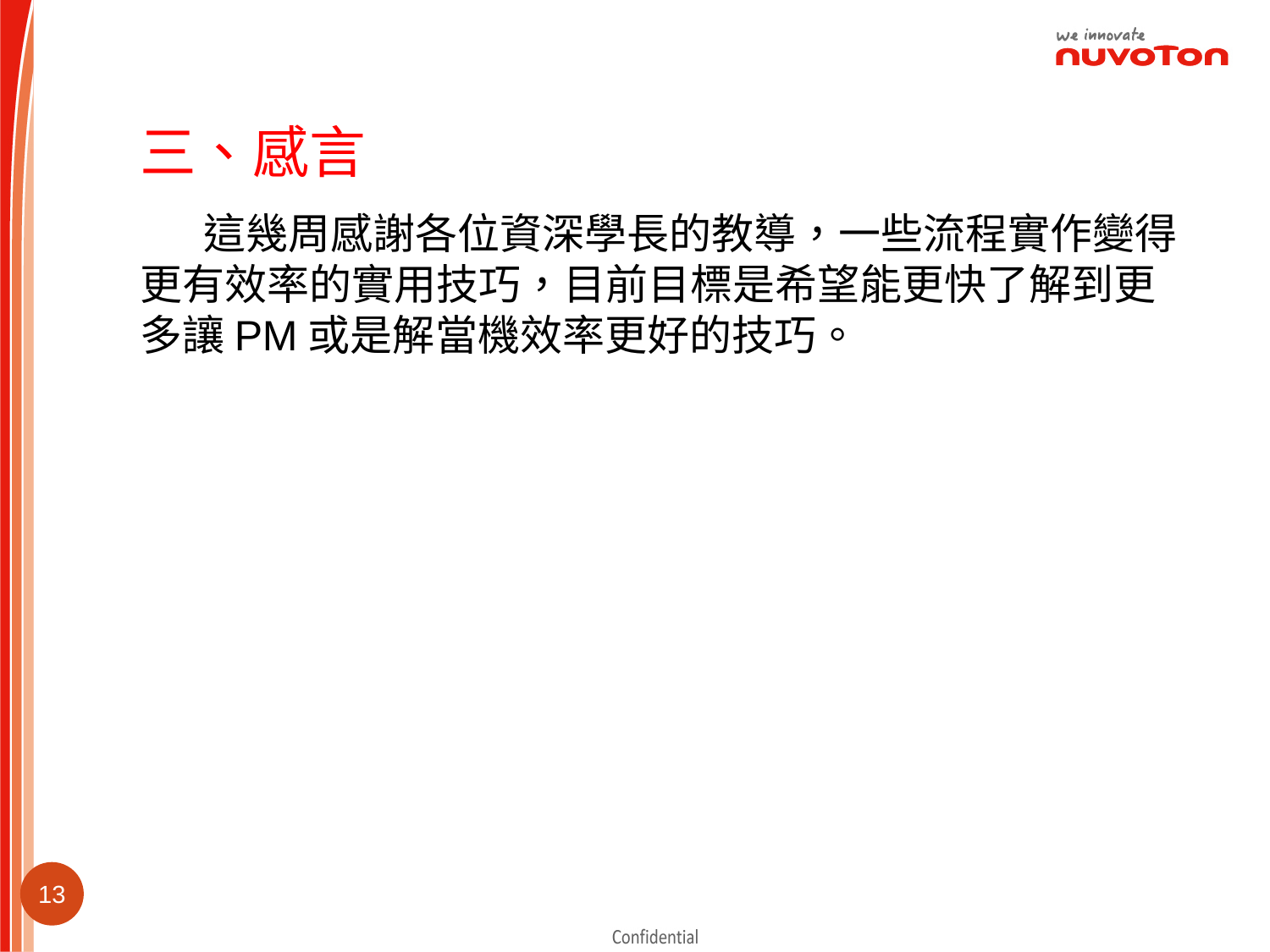

# 三、感言
這幾周感謝各位資深學長的教導，一些流程實作變得更有效率的實用技巧，目前目標是希望能更快了解到更多讓PM或是解當機效率更好的技巧。

13